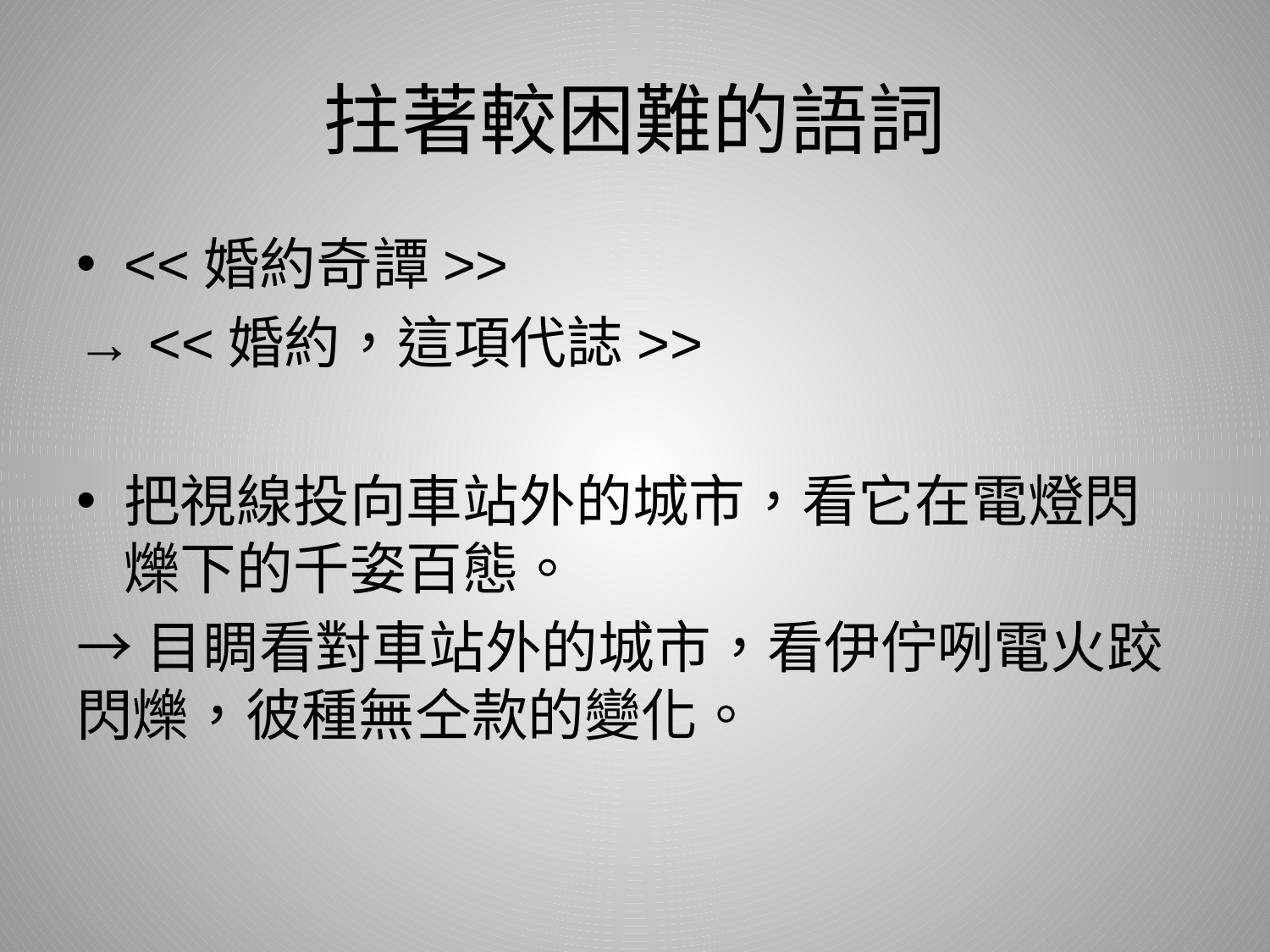

# 拄著較困難的語詞
<<婚約奇譚>>
→ <<婚約，這項代誌>>

把視線投向車站外的城市，看它在電燈閃爍下的千姿百態。
→目睭看對車站外的城市，看伊佇咧電火跤閃爍，彼種無仝款的變化。